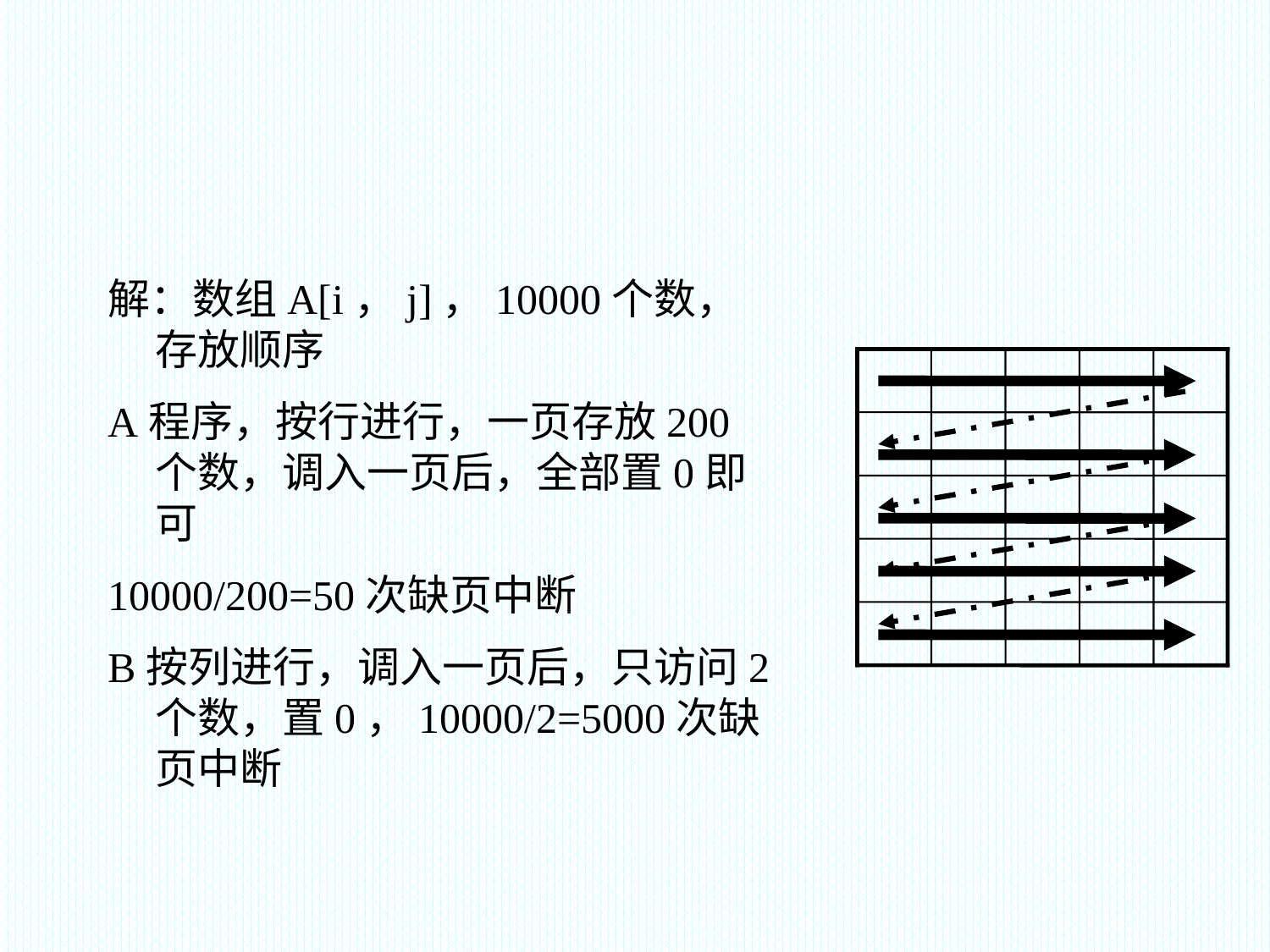

#
解：数组A[i，j]，10000个数，存放顺序
A程序，按行进行，一页存放200个数，调入一页后，全部置0即可
10000/200=50次缺页中断
B按列进行，调入一页后，只访问2个数，置0，10000/2=5000次缺页中断